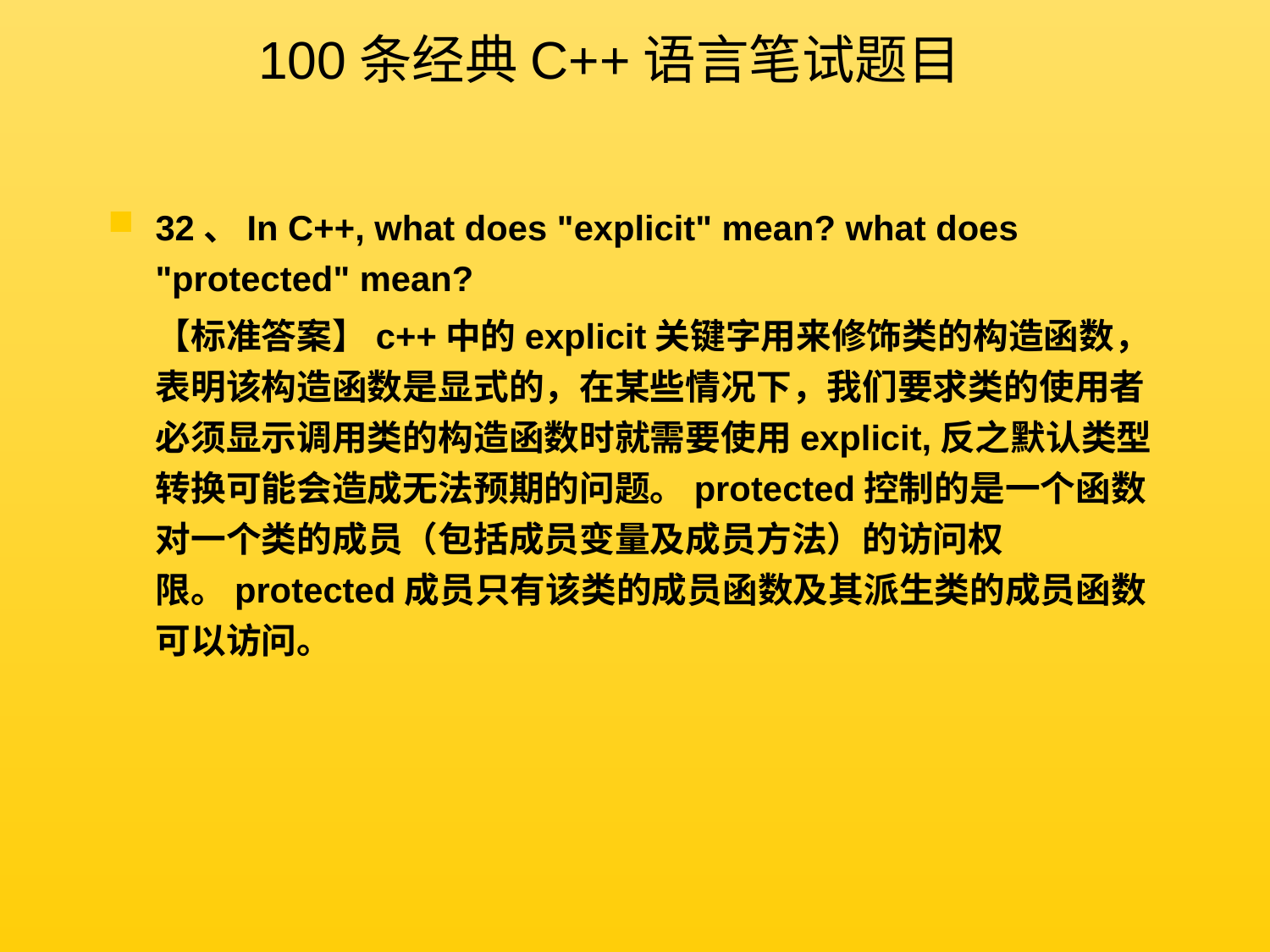

100条经典C++语言笔试题目
32、In C++, what does "explicit" mean? what does "protected" mean?
	【标准答案】c++中的explicit关键字用来修饰类的构造函数，表明该构造函数是显式的，在某些情况下，我们要求类的使用者必须显示调用类的构造函数时就需要使用explicit,反之默认类型转换可能会造成无法预期的问题。protected控制的是一个函数对一个类的成员（包括成员变量及成员方法）的访问权限。protected成员只有该类的成员函数及其派生类的成员函数可以访问。